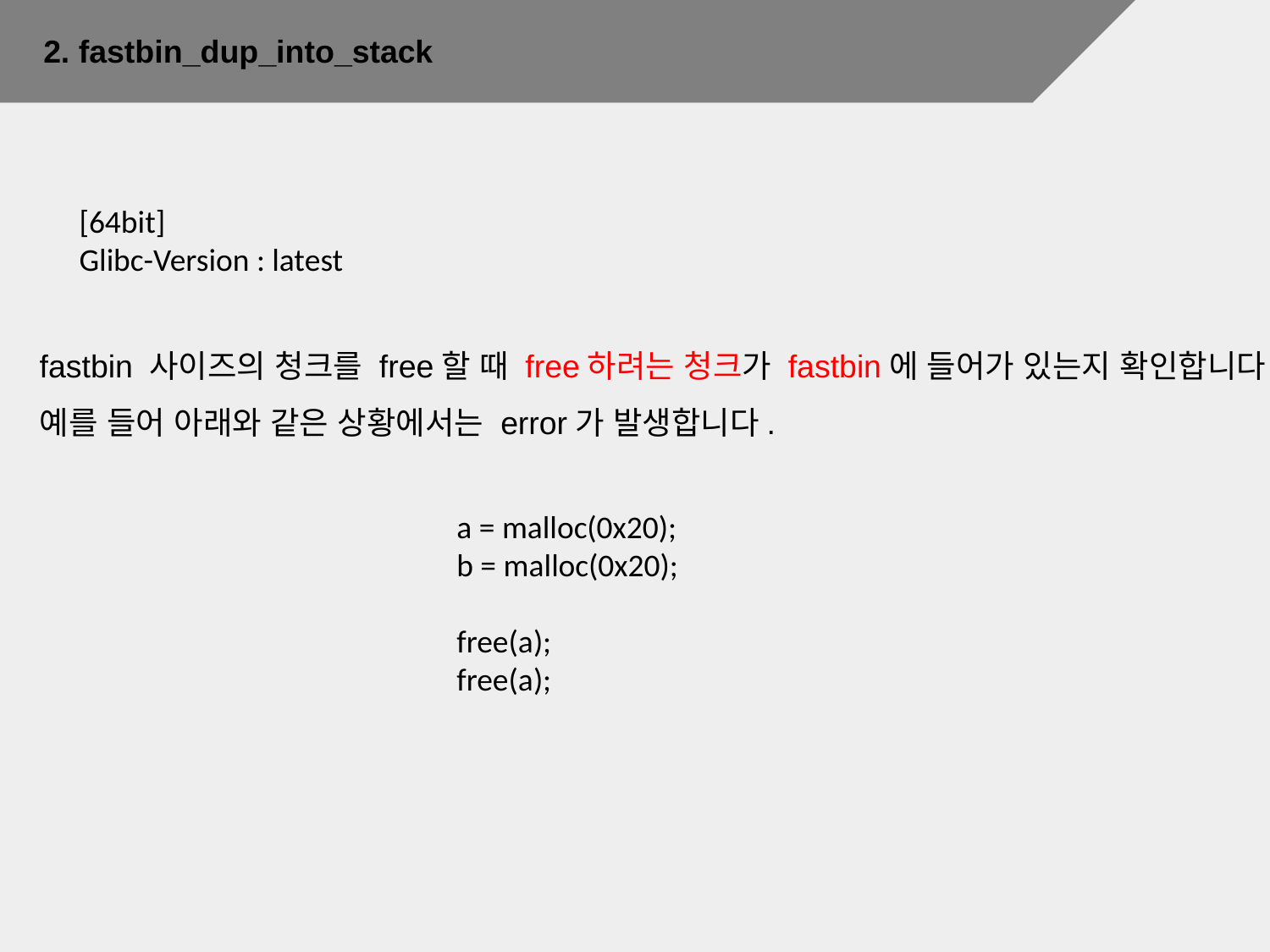

2. fastbin_dup_into_stack
[64bit]
Glibc-Version : latest

fastbin 사이즈의 청크를 free할 때 free하려는 청크가 fastbin에 들어가 있는지 확인합니다.
예를 들어 아래와 같은 상황에서는 error가 발생합니다.

a = malloc(0x20);
b = malloc(0x20);

free(a);
free(a);